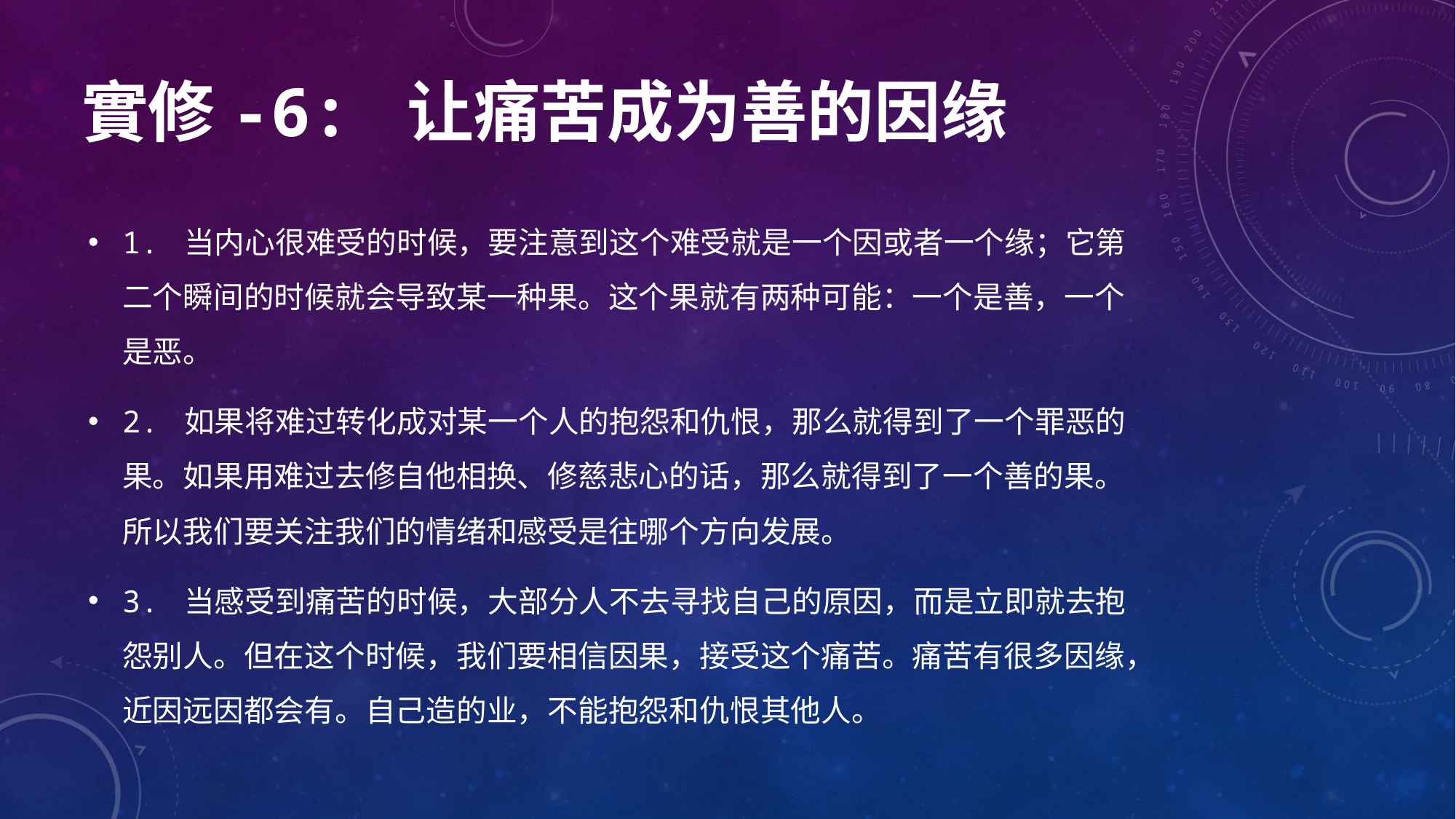

# 實修-6: 让痛苦成为善的因缘
1. 当内心很难受的时候，要注意到这个难受就是一个因或者一个缘；它第二个瞬间的时候就会导致某一种果。这个果就有两种可能：一个是善，一个是恶。
2. 如果将难过转化成对某一个人的抱怨和仇恨，那么就得到了一个罪恶的果。如果用难过去修自他相换、修慈悲心的话，那么就得到了一个善的果。所以我们要关注我们的情绪和感受是往哪个方向发展。
3. 当感受到痛苦的时候，大部分人不去寻找自己的原因，而是立即就去抱怨别人。但在这个时候，我们要相信因果，接受这个痛苦。痛苦有很多因缘，近因远因都会有。自己造的业，不能抱怨和仇恨其他人。